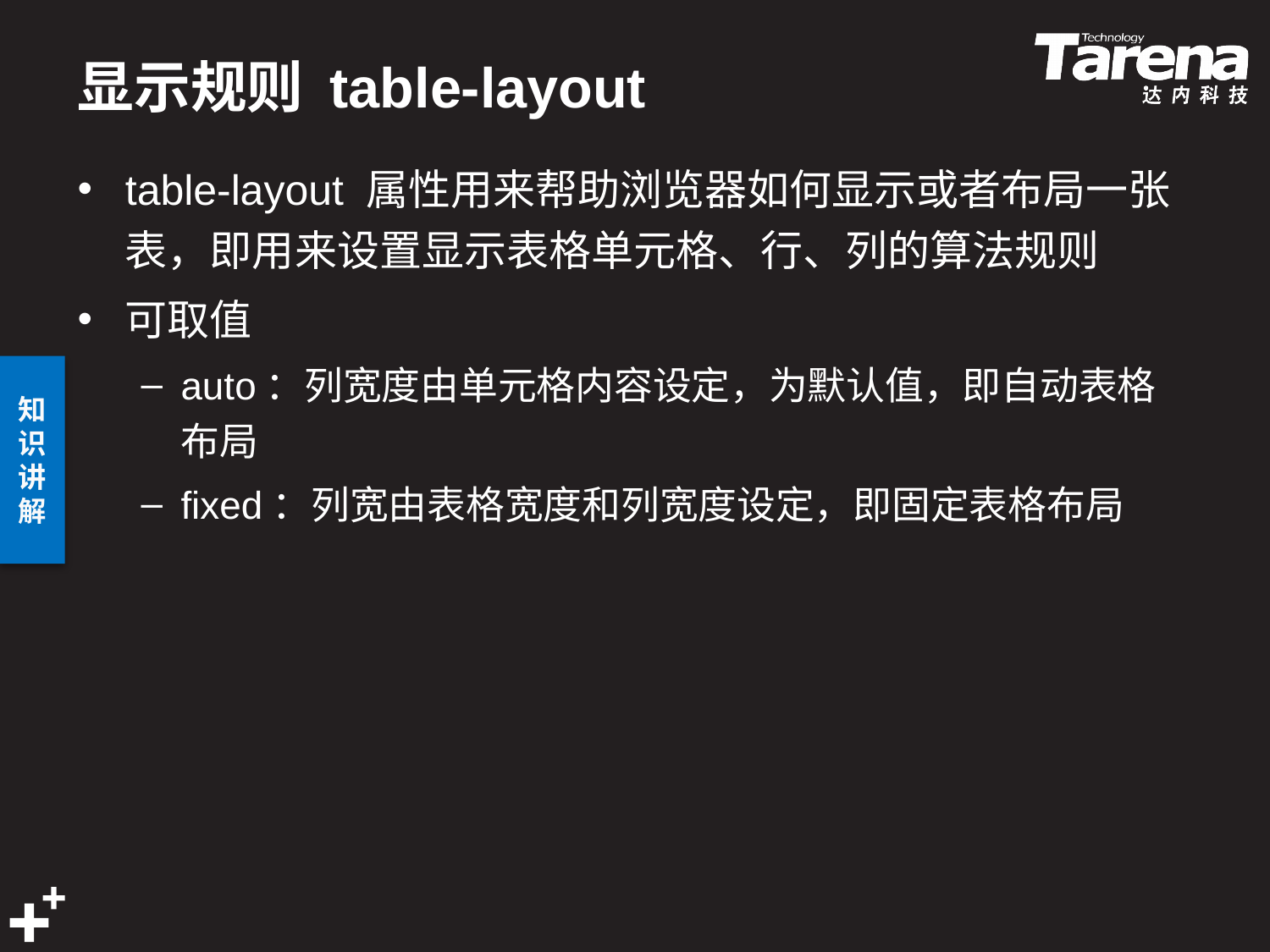

# 显示规则 table-layout
table-layout 属性用来帮助浏览器如何显示或者布局一张表，即用来设置显示表格单元格、行、列的算法规则
可取值
auto：列宽度由单元格内容设定，为默认值，即自动表格布局
fixed：列宽由表格宽度和列宽度设定，即固定表格布局